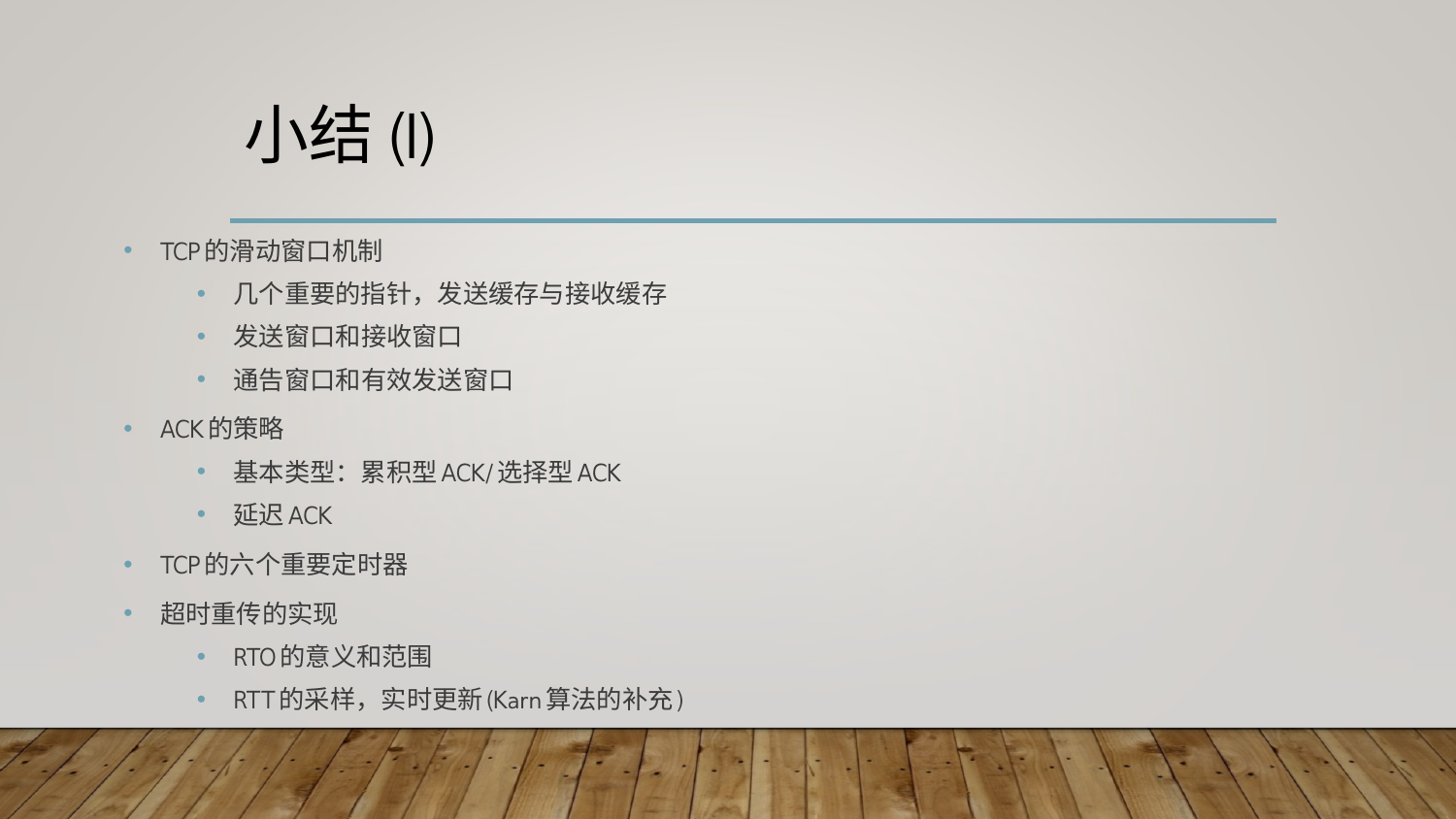

# 小结(I)
TCP的滑动窗口机制
几个重要的指针，发送缓存与接收缓存
发送窗口和接收窗口
通告窗口和有效发送窗口
ACK的策略
基本类型：累积型ACK/选择型ACK
延迟ACK
TCP的六个重要定时器
超时重传的实现
RTO的意义和范围
RTT的采样，实时更新(Karn算法的补充)